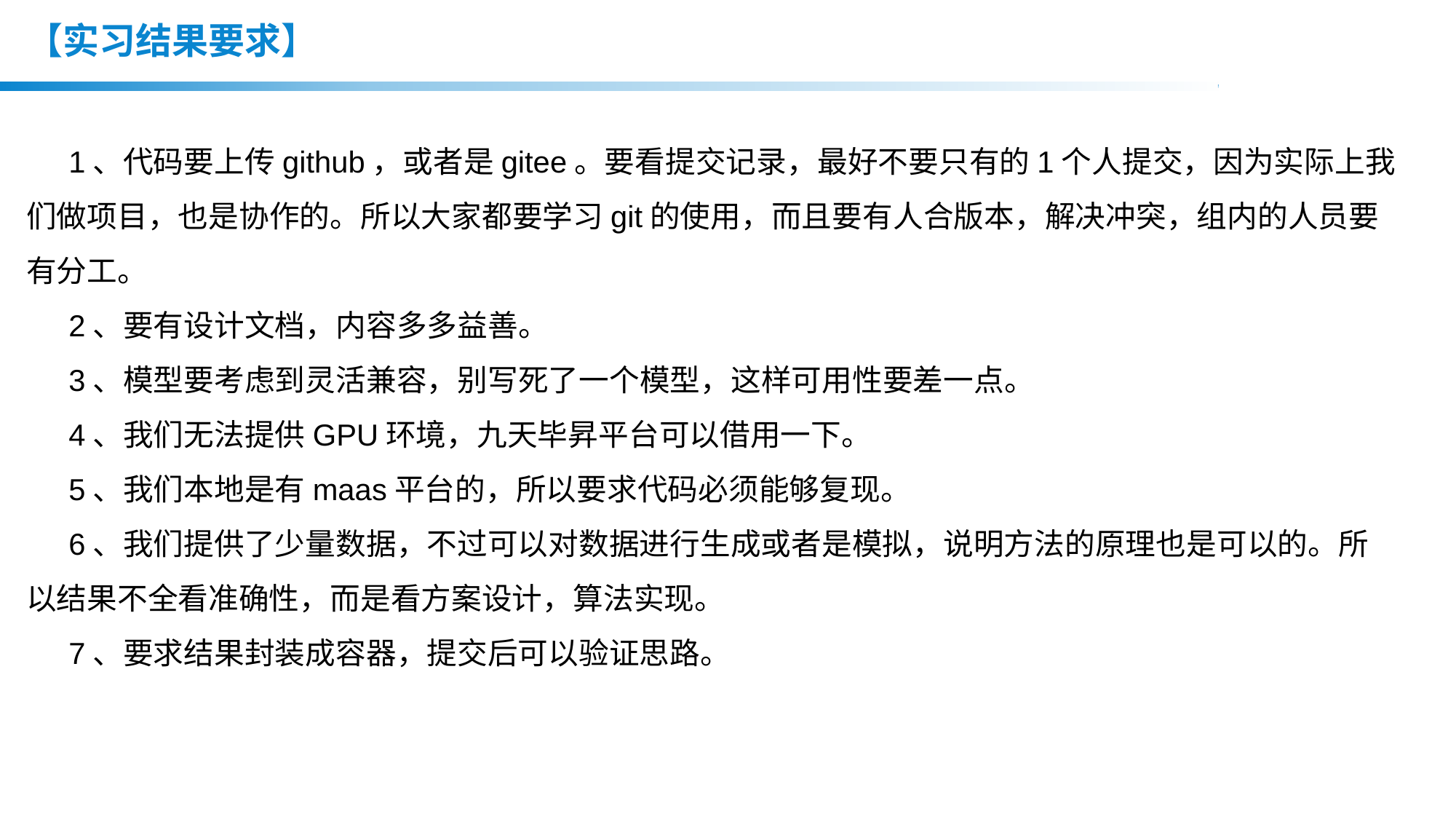

【实习结果要求】
1、代码要上传github，或者是gitee。要看提交记录，最好不要只有的1个人提交，因为实际上我们做项目，也是协作的。所以大家都要学习git的使用，而且要有人合版本，解决冲突，组内的人员要有分工。
2、要有设计文档，内容多多益善。
3、模型要考虑到灵活兼容，别写死了一个模型，这样可用性要差一点。
4、我们无法提供GPU环境，九天毕昇平台可以借用一下。
5、我们本地是有maas平台的，所以要求代码必须能够复现。
6、我们提供了少量数据，不过可以对数据进行生成或者是模拟，说明方法的原理也是可以的。所以结果不全看准确性，而是看方案设计，算法实现。
7、要求结果封装成容器，提交后可以验证思路。